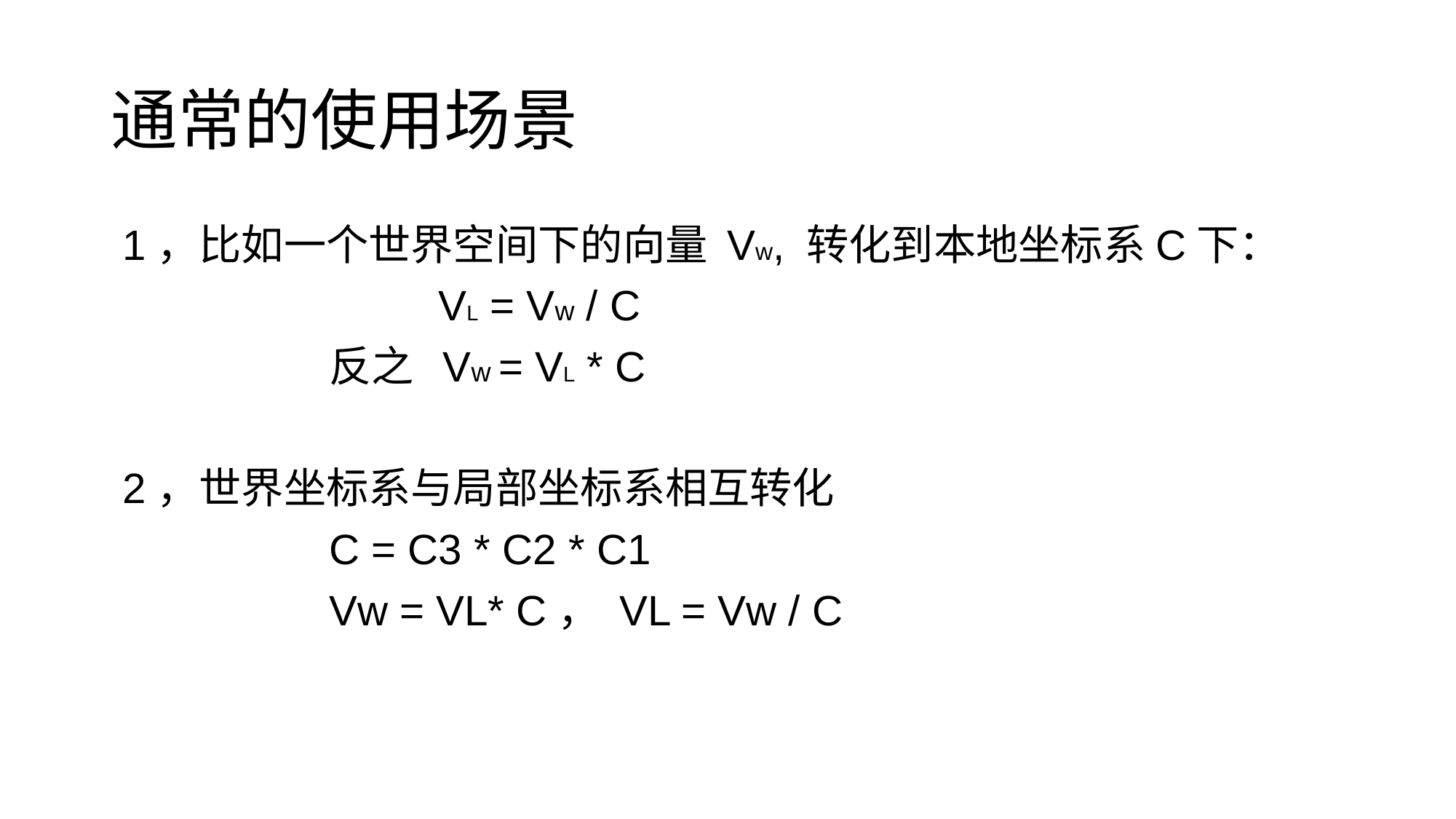

# 通常的使用场景
 1，比如一个世界空间下的向量 Vw, 转化到本地坐标系C下：
			VL = Vw / C
		反之  Vw = VL * C

 2，世界坐标系与局部坐标系相互转化
		C = C3 * C2 * C1
		Vw = VL* C， VL = Vw / C